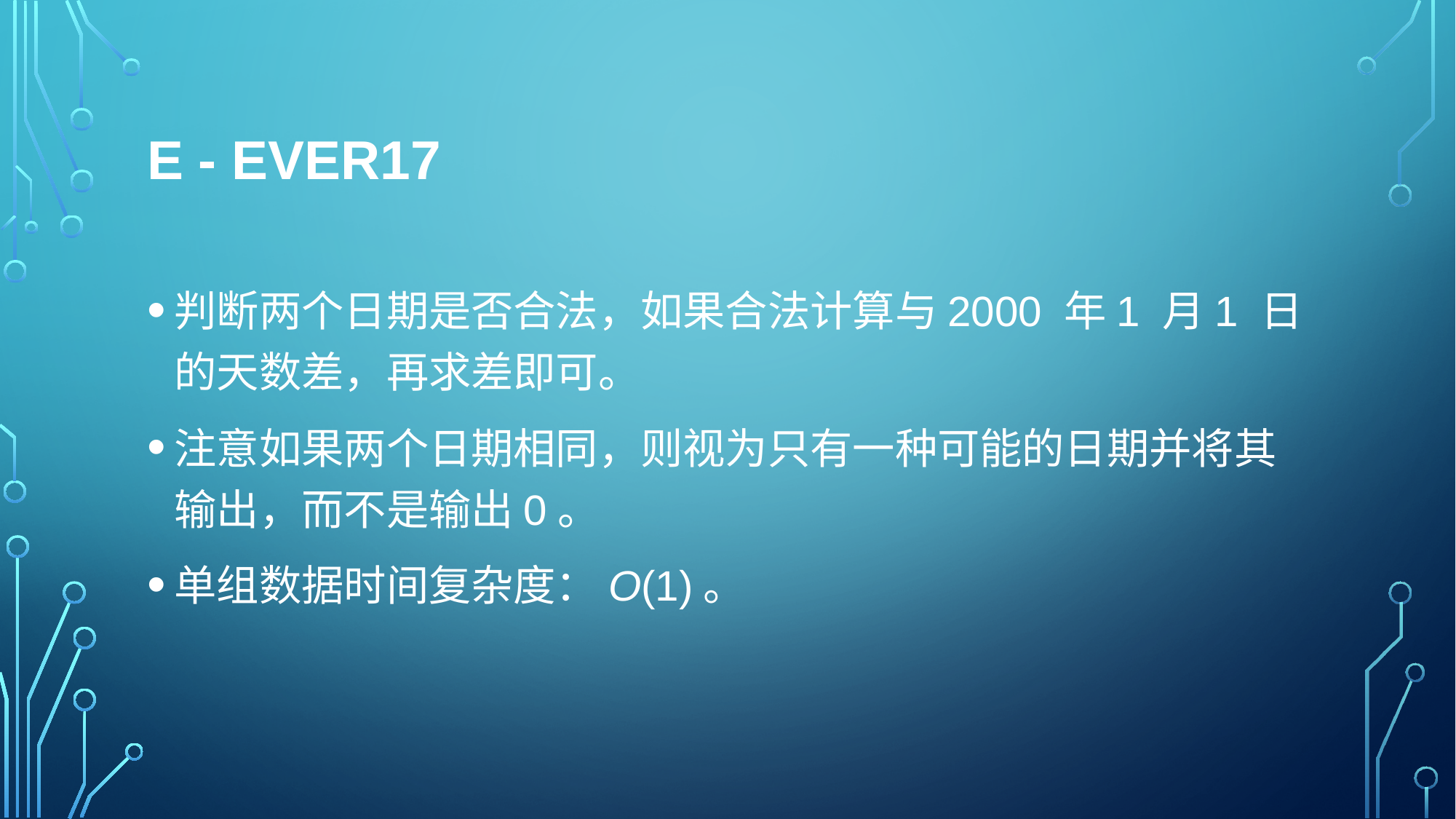

# E - Ever17
判断两个日期是否合法，如果合法计算与2000 年1 月1 日的天数差，再求差即可。
注意如果两个日期相同，则视为只有一种可能的日期并将其输出，而不是输出0。
单组数据时间复杂度：O(1)。